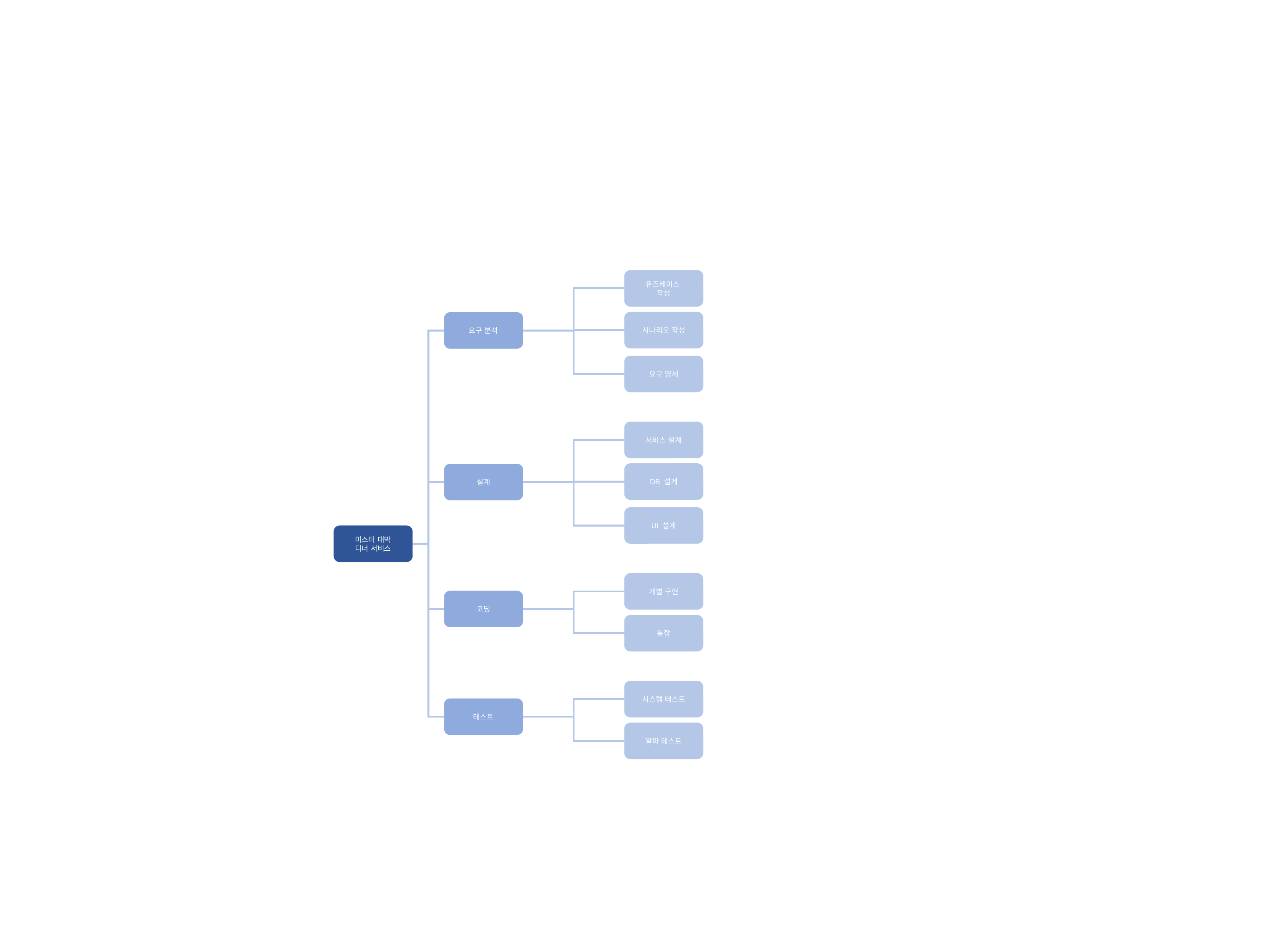

유즈케이스
작성
시나리오 작성
요구 분석
요구 명세
서비스 설계
DB 설계
설계
UI 설계
미스터 대박
디너 서비스
개별 구현
코딩
통합
시스템 테스트
테스트
알파 테스트